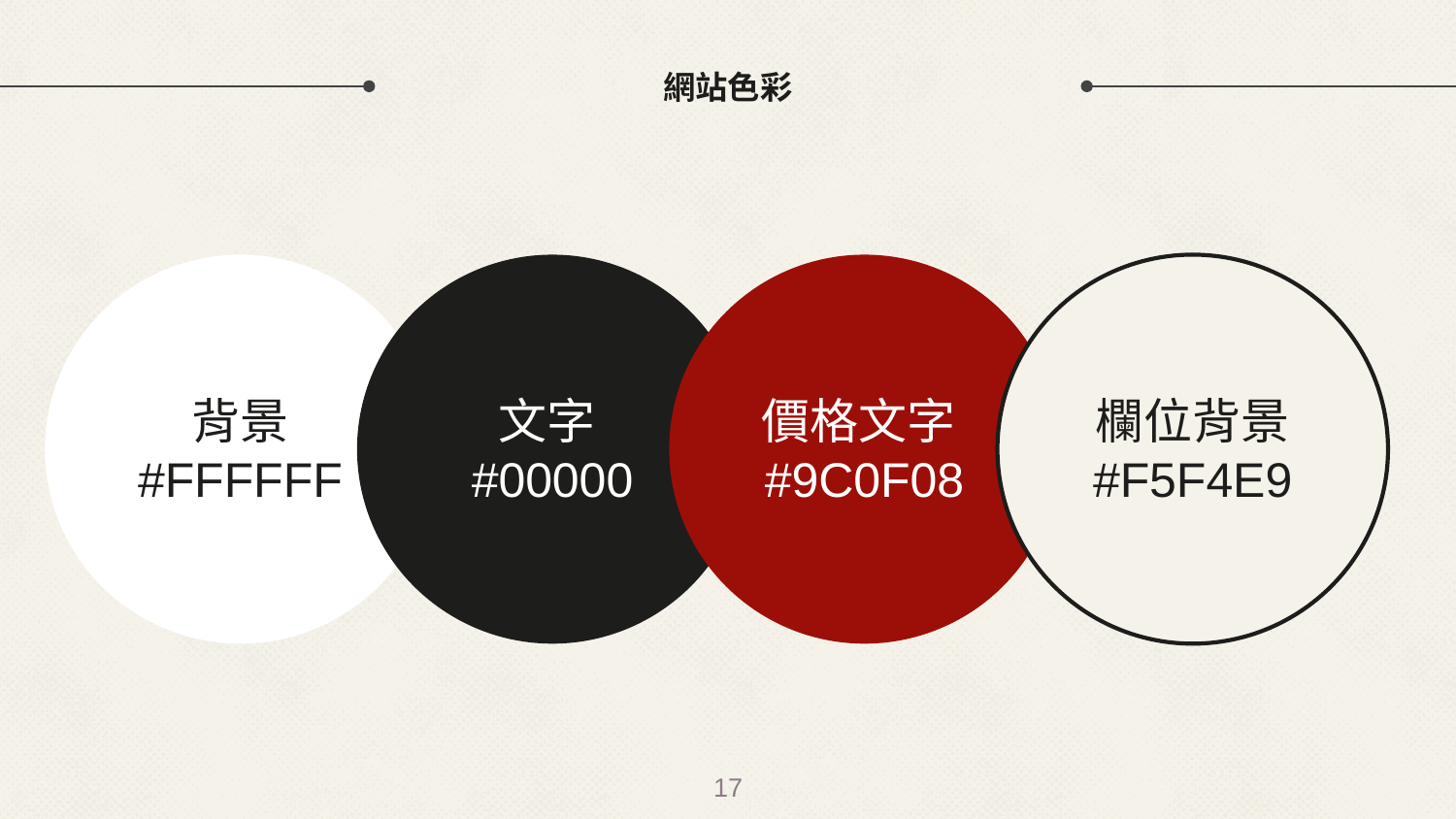

# 網站色彩
背景
#FFFFFF
文字#00000
價格文字#9C0F08
欄位背景
#F5F4E9
17